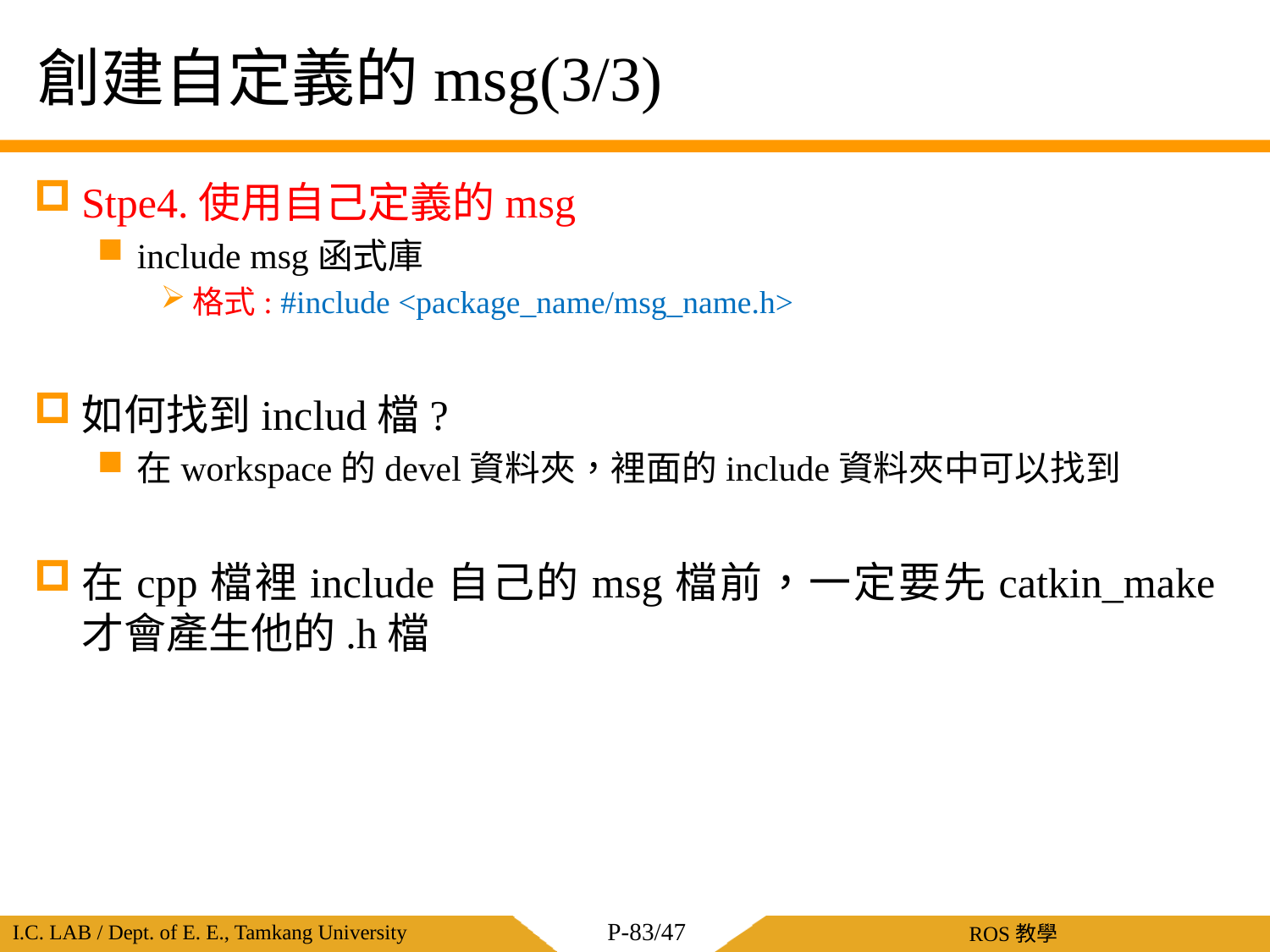

# 創建自定義的msg(3/3)
Stpe4.使用自己定義的msg
include msg函式庫
格式: #include <package_name/msg_name.h>

如何找到includ檔?
在workspace的devel資料夾，裡面的include資料夾中可以找到

在cpp檔裡include自己的msg檔前，一定要先catkin_make才會產生他的.h檔